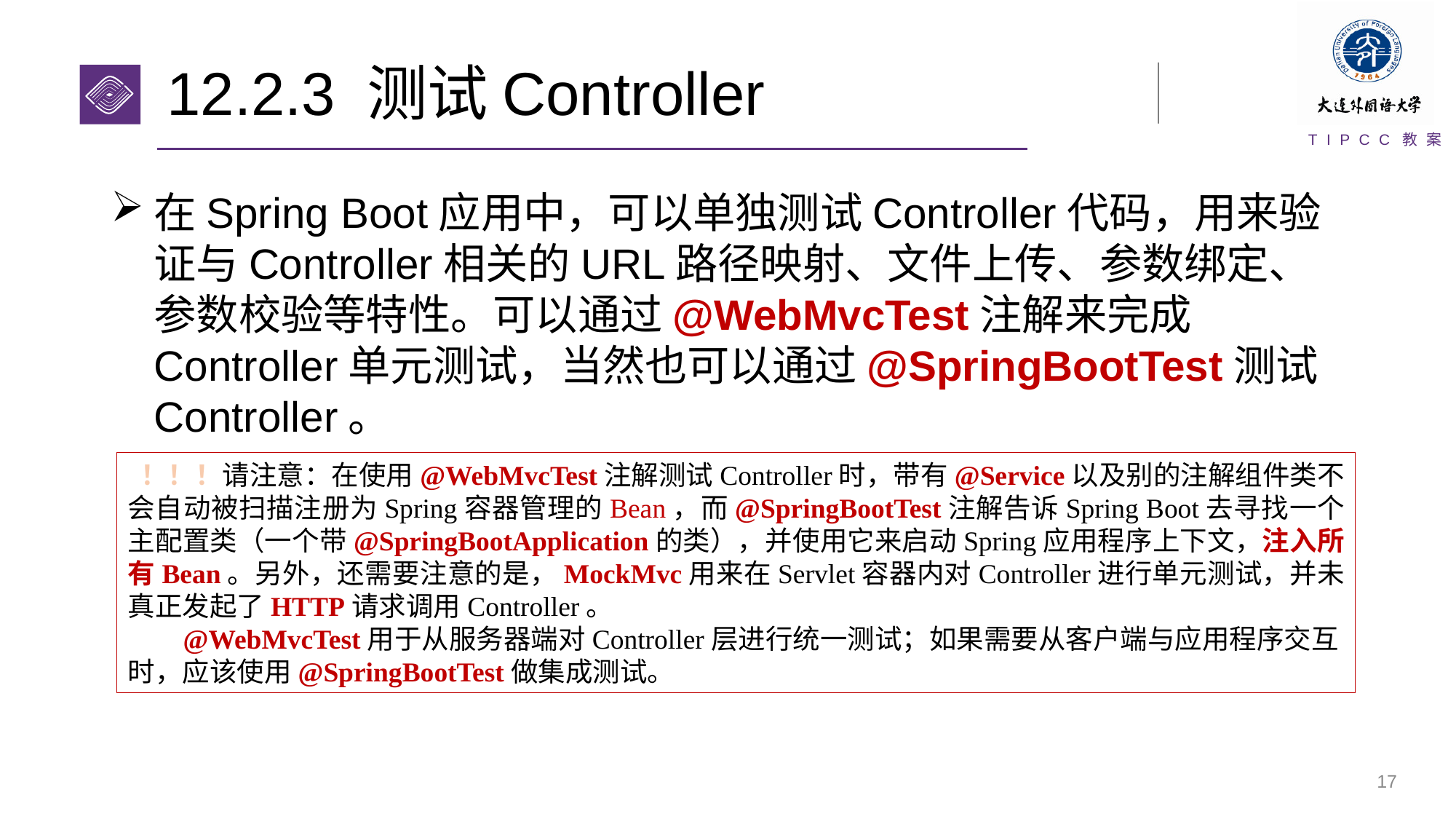

# 12.2.3 测试Controller
在Spring Boot应用中，可以单独测试Controller代码，用来验证与Controller相关的URL路径映射、文件上传、参数绑定、参数校验等特性。可以通过@WebMvcTest注解来完成Controller单元测试，当然也可以通过@SpringBootTest测试Controller。
 ！！！请注意：在使用@WebMvcTest注解测试Controller时，带有@Service以及别的注解组件类不会自动被扫描注册为Spring容器管理的Bean，而@SpringBootTest注解告诉Spring Boot去寻找一个主配置类（一个带@SpringBootApplication的类），并使用它来启动Spring应用程序上下文，注入所有Bean。另外，还需要注意的是，MockMvc用来在Servlet容器内对Controller进行单元测试，并未真正发起了HTTP请求调用Controller。
        @WebMvcTest用于从服务器端对Controller层进行统一测试；如果需要从客户端与应用程序交互时，应该使用@SpringBootTest做集成测试。
17